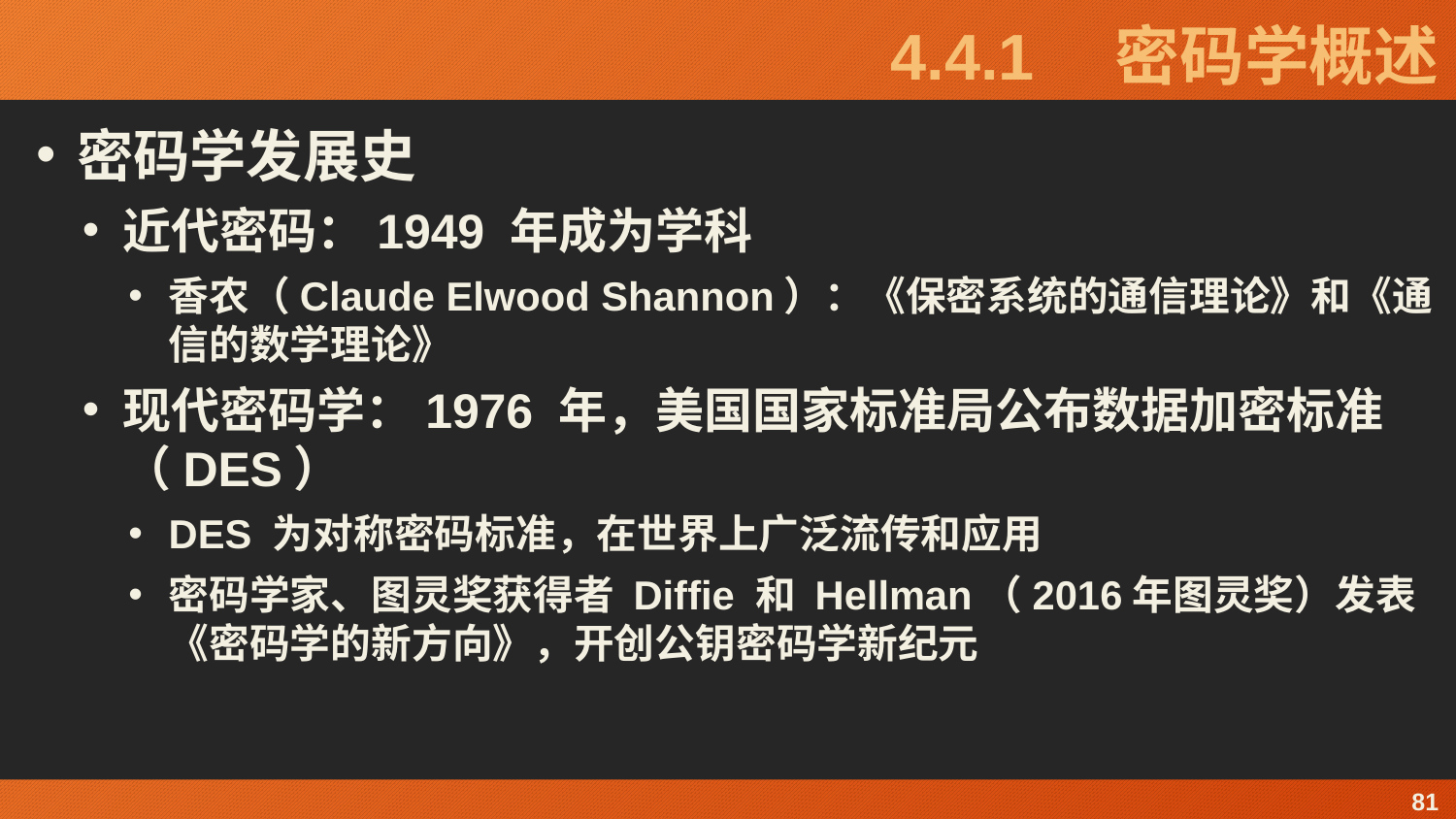

# 4.4.1　密码学概述
密码学发展史
近代密码：1949 年成为学科
香农（Claude Elwood Shannon）：《保密系统的通信理论》和《通信的数学理论》
现代密码学：1976 年，美国国家标准局公布数据加密标准（DES）
DES 为对称密码标准，在世界上广泛流传和应用
密码学家、图灵奖获得者 Diffie 和 Hellman（2016年图灵奖）发表《密码学的新方向》，开创公钥密码学新纪元
81